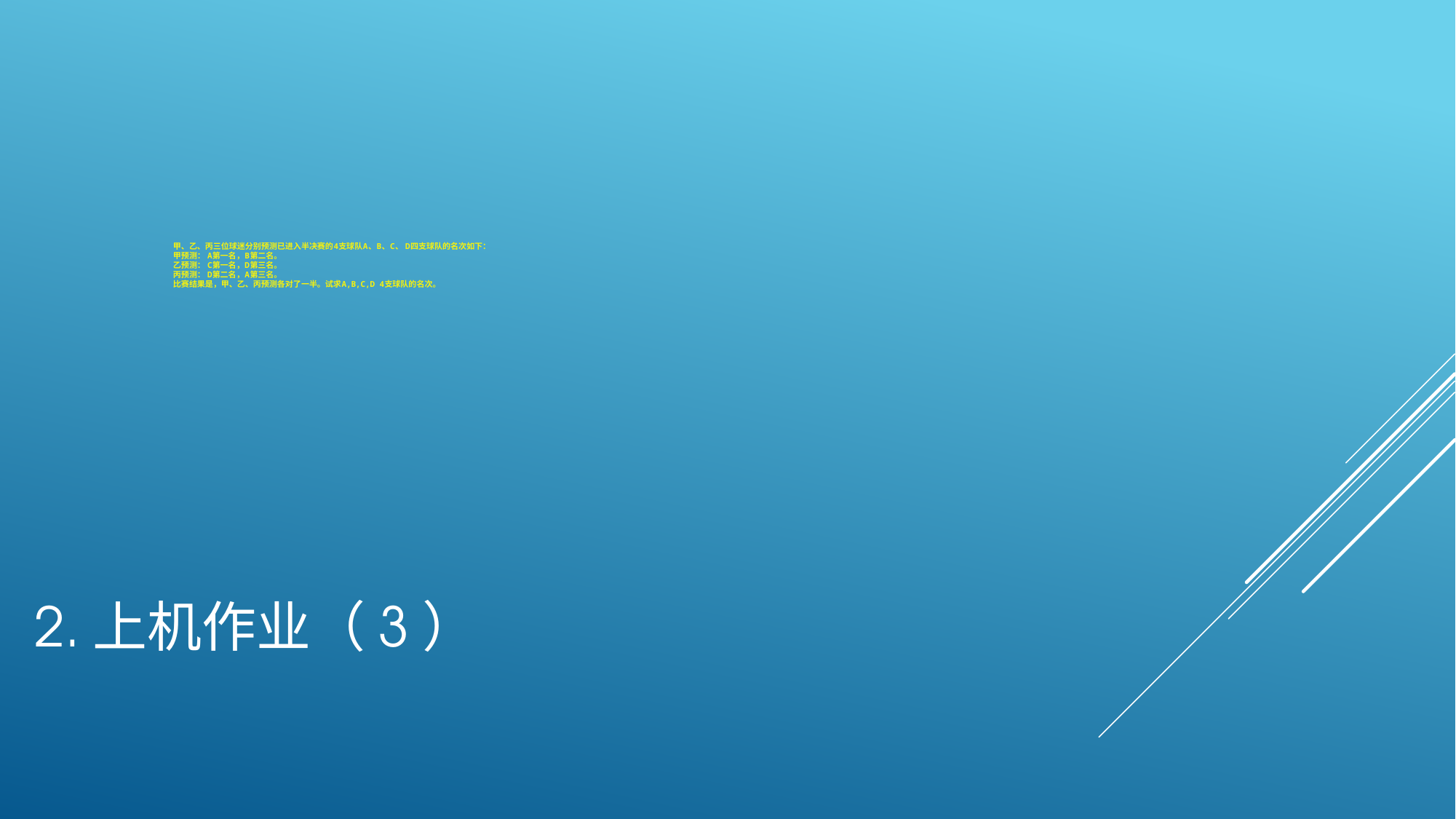

# 甲、乙、丙三位球迷分别预测已进入半决赛的4支球队A、B、C、 D四支球队的名次如下： 甲预测： A第一名，B第二名。 乙预测： c第一名，d第三名。 丙预测： D第二名，a第三名。 比赛结果是，甲、乙、丙预测各对了一半。试求A,B,C,D 4支球队的名次。
2.上机作业（3）